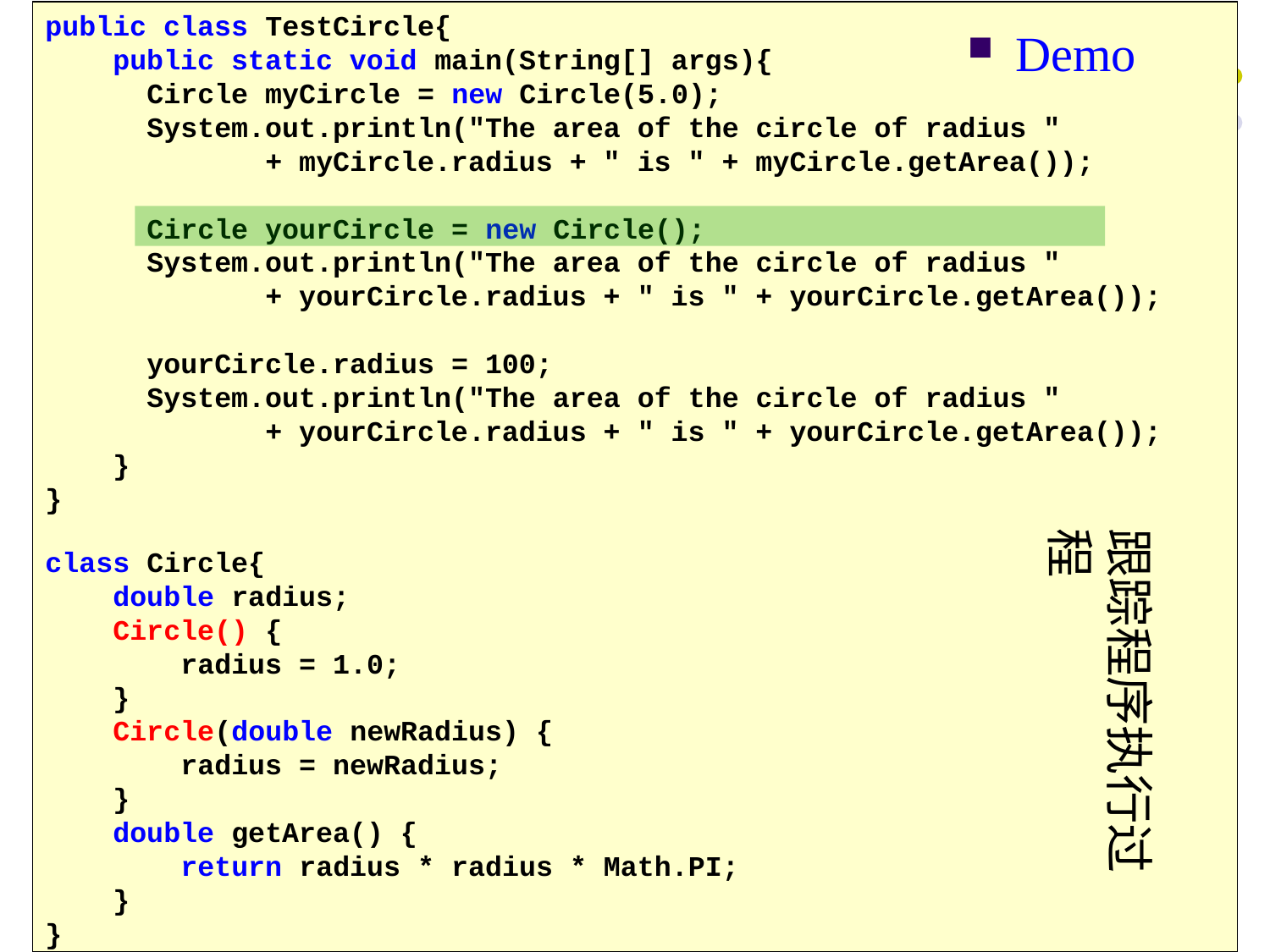

public class TestCircle{
    public static void main(String[] args){
      Circle myCircle = new Circle(5.0);
      System.out.println("The area of the circle of radius "
             + myCircle.radius + " is " + myCircle.getArea());

      Circle yourCircle = new Circle();
      System.out.println("The area of the circle of radius "
             + yourCircle.radius + " is " + yourCircle.getArea());

      yourCircle.radius = 100;
      System.out.println("The area of the circle of radius "
             + yourCircle.radius + " is " + yourCircle.getArea());
    }
}

class Circle{
    double radius;
    Circle() {
        radius = 1.0;
    }
    Circle(double newRadius) {
        radius = newRadius;
    }
    double getArea() {
        return radius * radius * Math.PI;
    }
}
Demo

跟踪程序执行过程